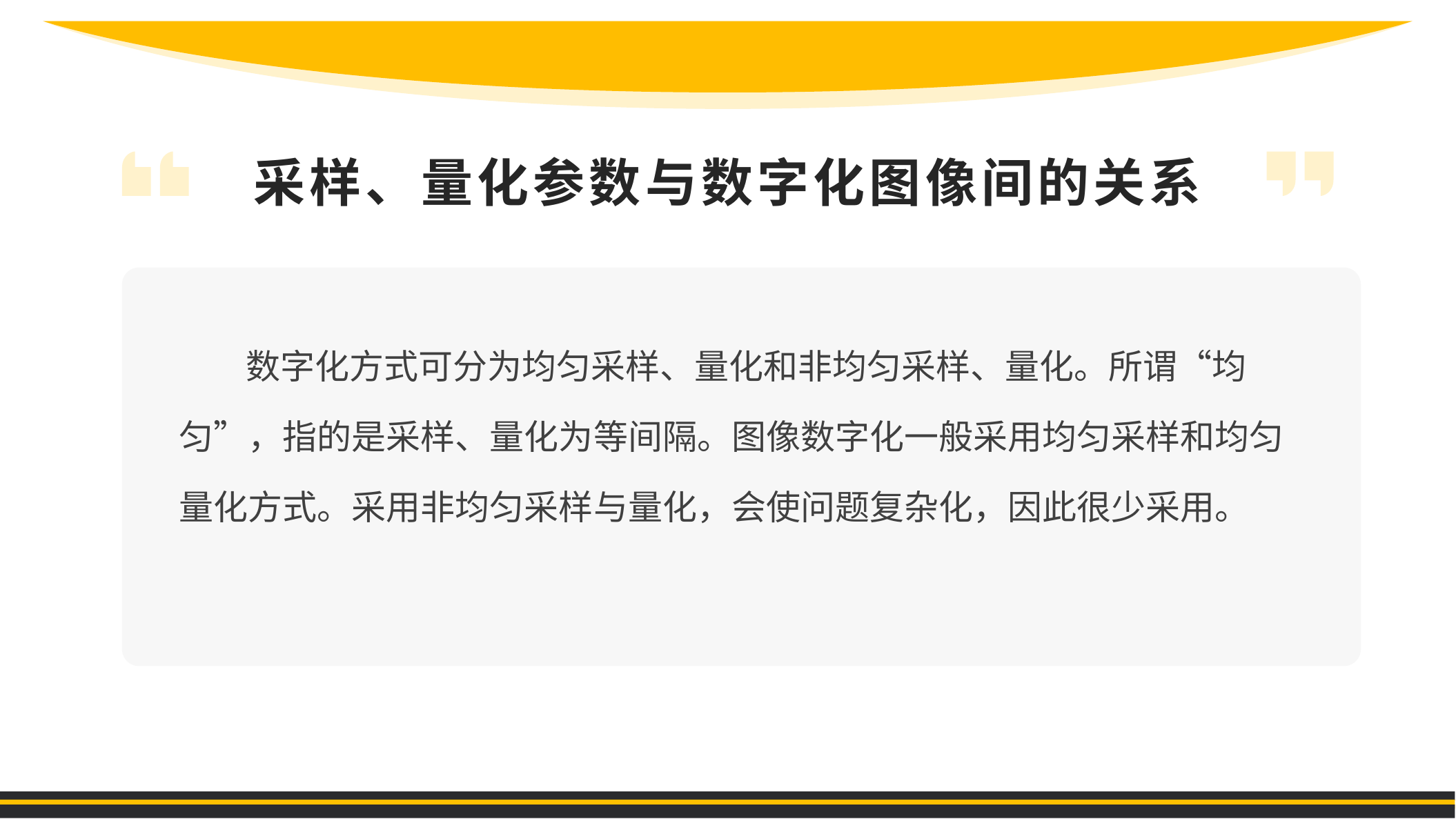

采样、量化参数与数字化图像间的关系

      数字化方式可分为均匀采样、量化和非均匀采样、量化。所谓“均匀”，指的是采样、量化为等间隔。图像数字化一般采用均匀采样和均匀量化方式。采用非均匀采样与量化，会使问题复杂化，因此很少采用。